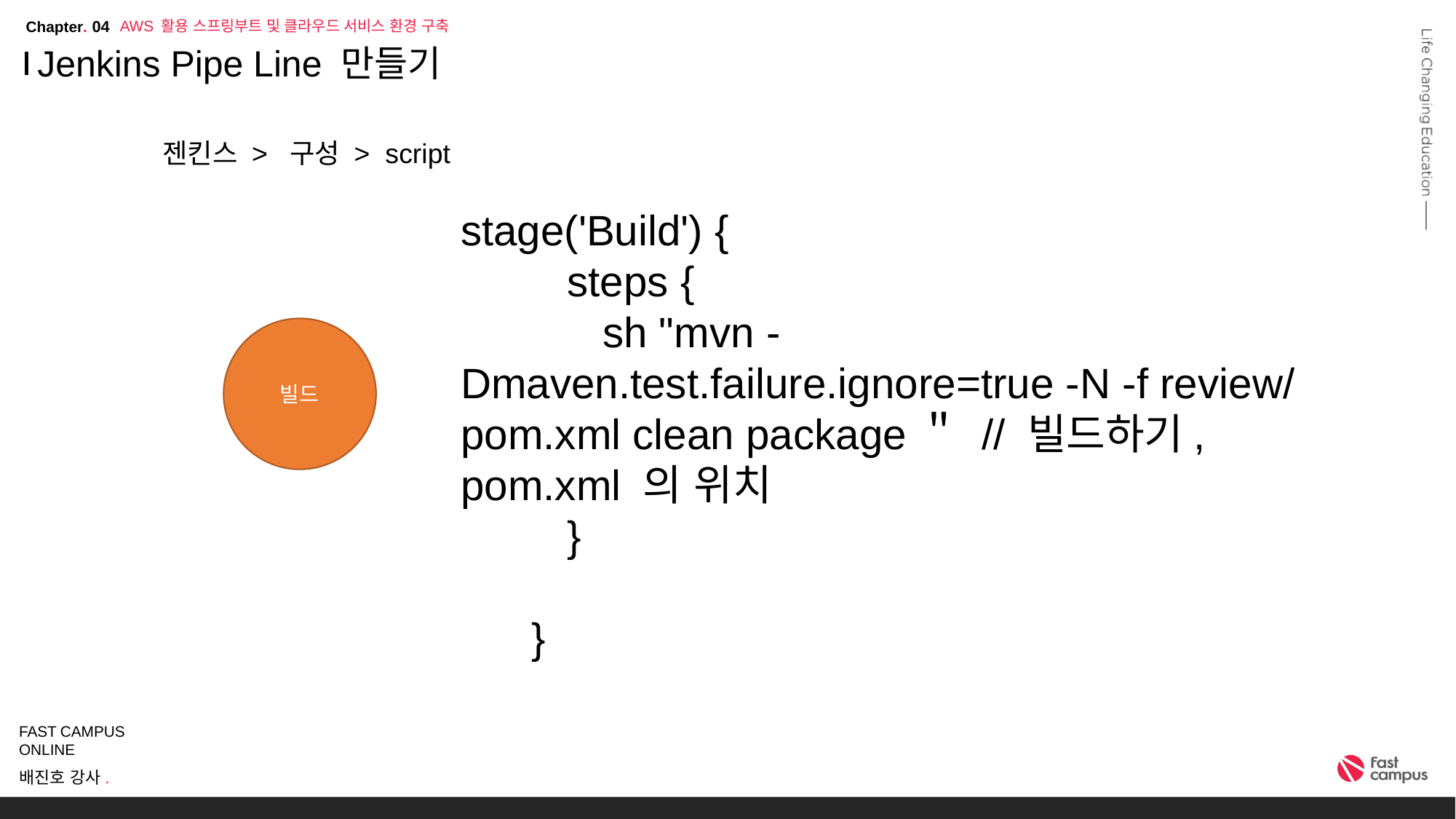

AWS 활용 스프링부트 및 클라우드 서비스 환경 구축
04
# Jenkins Pipe Line 만들기
젠킨스 >  구성 >  script

stage('Build') {
         steps {
            sh "mvn -Dmaven.test.failure.ignore=true -N -f review/pom.xml clean package＂ // 빌드하기, pom.xml 의 위치
         }

      }

빌드